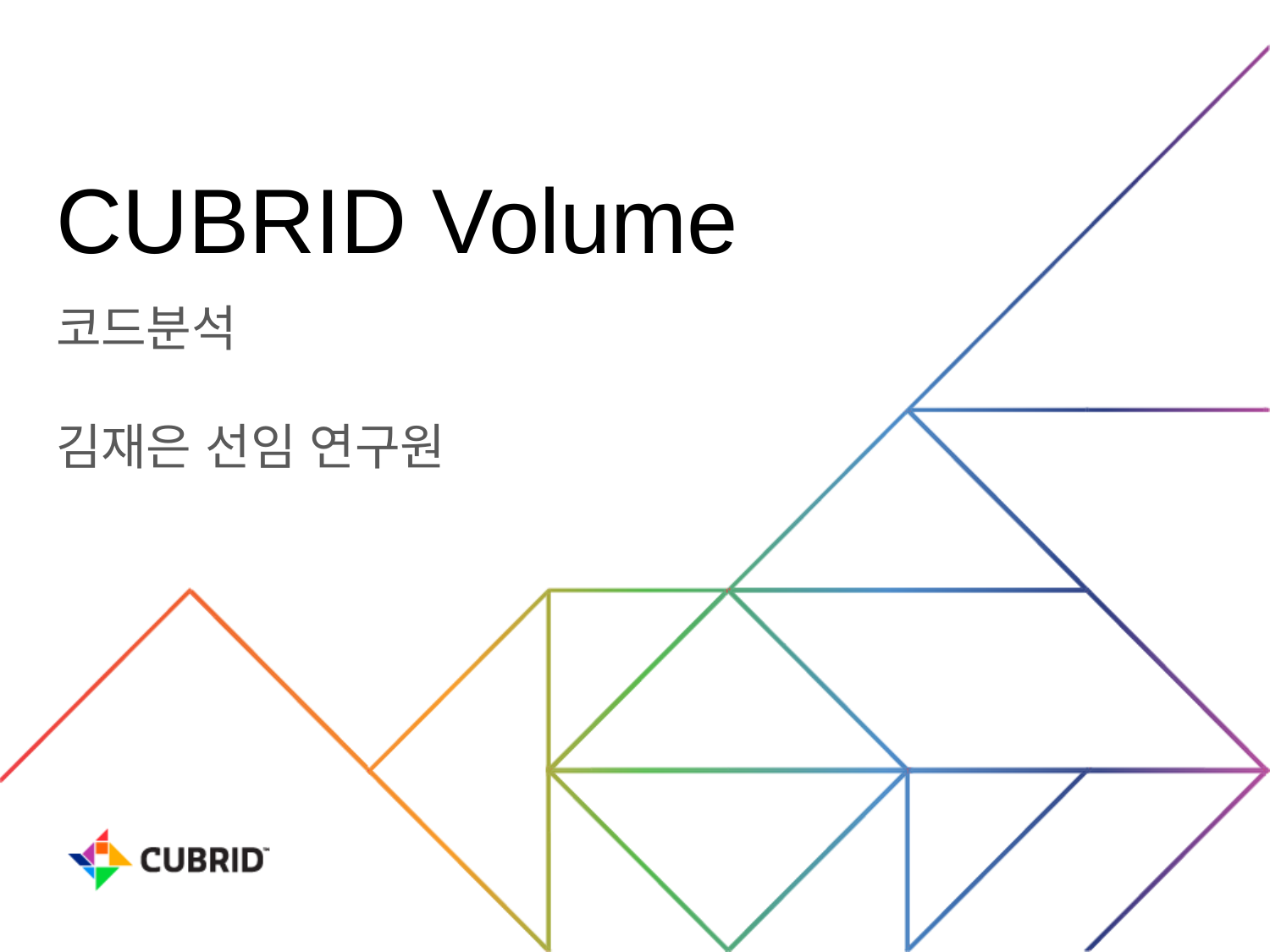

# CUBRID Volume
코드분석

김재은 선임 연구원